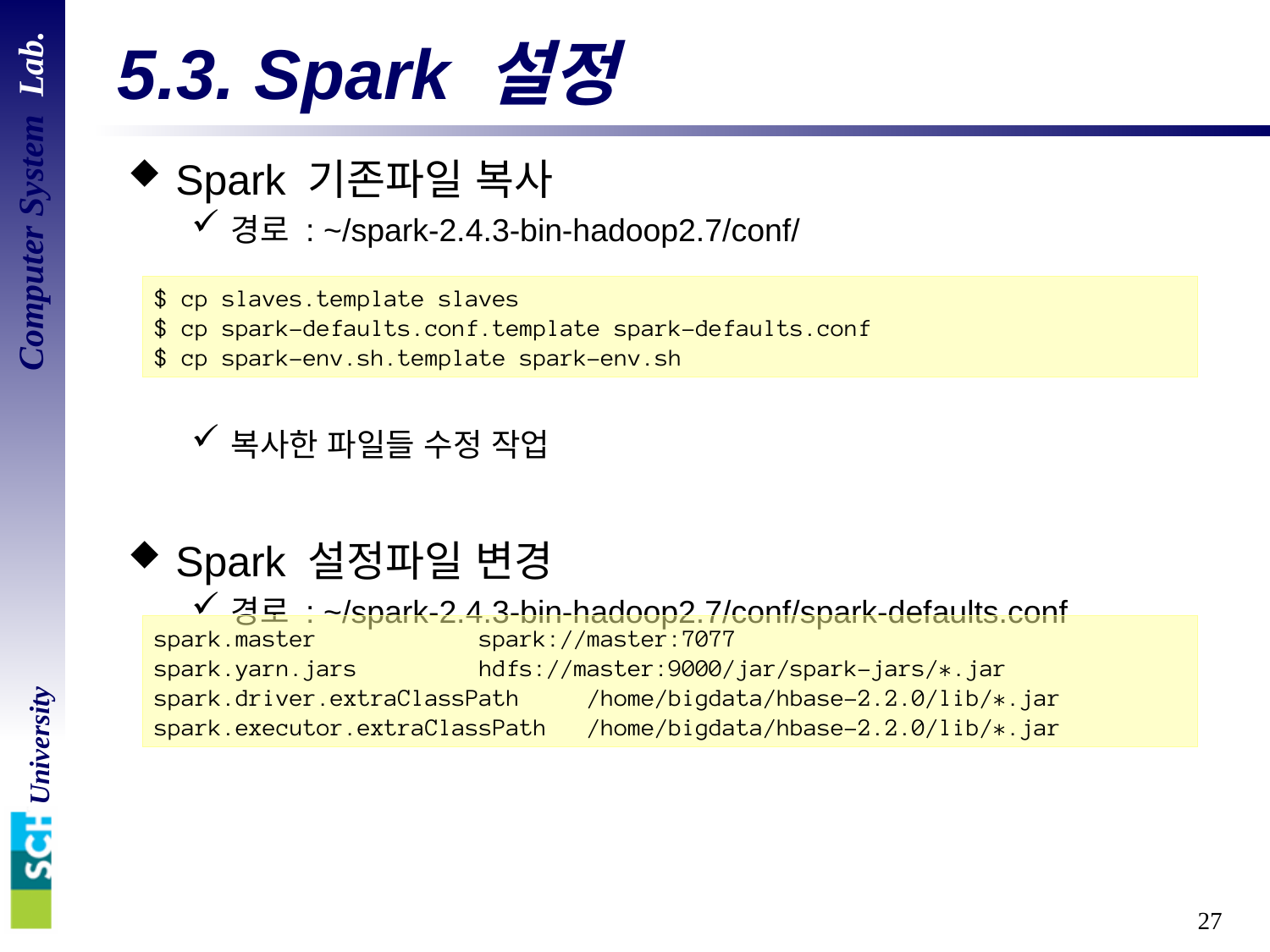

# 5.3. Spark 설정
Spark 기존파일 복사
경로 : ~/spark-2.4.3-bin-hadoop2.7/conf/

복사한 파일들 수정 작업

Spark 설정파일 변경
경로 : ~/spark-2.4.3-bin-hadoop2.7/conf/spark-defaults.conf

$ cp slaves.template slaves
$ cp spark-defaults.conf.template spark-defaults.conf
$ cp spark-env.sh.template spark-env.sh
spark.master            spark://master:7077
spark.yarn.jars         hdfs://master:9000/jar/spark-jars/*.jar
spark.driver.extraClassPath     /home/bigdata/hbase-2.2.0/lib/*.jar
spark.executor.extraClassPath   /home/bigdata/hbase-2.2.0/lib/*.jar